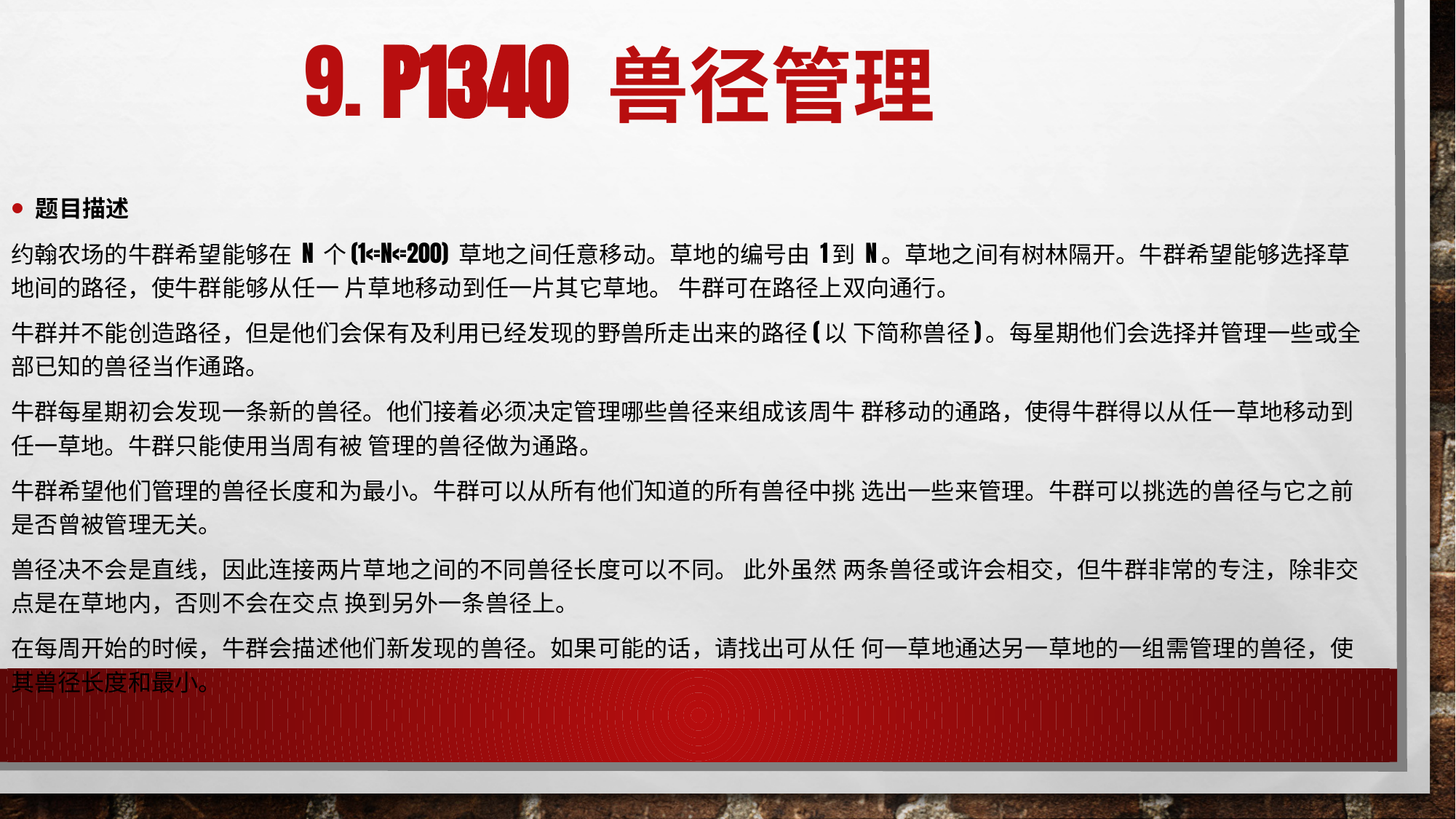

# 9. P1340 兽径管理
题目描述
约翰农场的牛群希望能够在 N 个(1<=N<=200) 草地之间任意移动。草地的编号由 1到 N。草地之间有树林隔开。牛群希望能够选择草地间的路径，使牛群能够从任一 片草地移动到任一片其它草地。 牛群可在路径上双向通行。
牛群并不能创造路径，但是他们会保有及利用已经发现的野兽所走出来的路径(以 下简称兽径)。每星期他们会选择并管理一些或全部已知的兽径当作通路。
牛群每星期初会发现一条新的兽径。他们接着必须决定管理哪些兽径来组成该周牛 群移动的通路，使得牛群得以从任一草地移动到任一草地。牛群只能使用当周有被 管理的兽径做为通路。
牛群希望他们管理的兽径长度和为最小。牛群可以从所有他们知道的所有兽径中挑 选出一些来管理。牛群可以挑选的兽径与它之前是否曾被管理无关。
兽径决不会是直线，因此连接两片草地之间的不同兽径长度可以不同。 此外虽然 两条兽径或许会相交，但牛群非常的专注，除非交点是在草地内，否则不会在交点 换到另外一条兽径上。
在每周开始的时候，牛群会描述他们新发现的兽径。如果可能的话，请找出可从任 何一草地通达另一草地的一组需管理的兽径，使其兽径长度和最小。